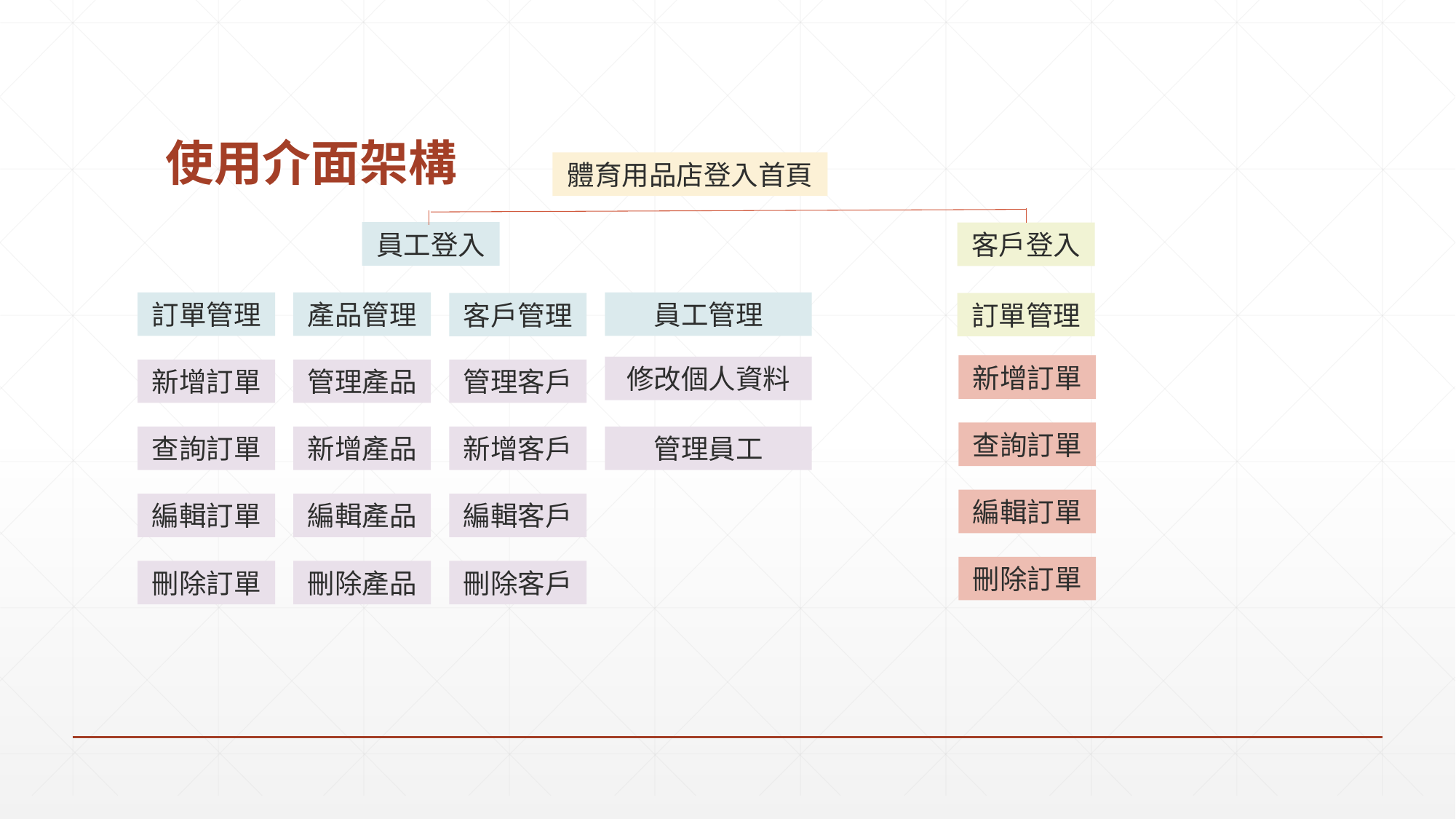

# 使用介面架構
體育用品店登入首頁
員工登入
客戶登入
訂單管理
產品管理
員工管理
客戶管理
訂單管理
新增訂單
修改個人資料
新增訂單
管理產品
管理客戶
查詢訂單
查詢訂單
新增產品
新增客戶
管理員工
編輯訂單
編輯訂單
編輯產品
編輯客戶
刪除訂單
刪除訂單
刪除產品
刪除客戶